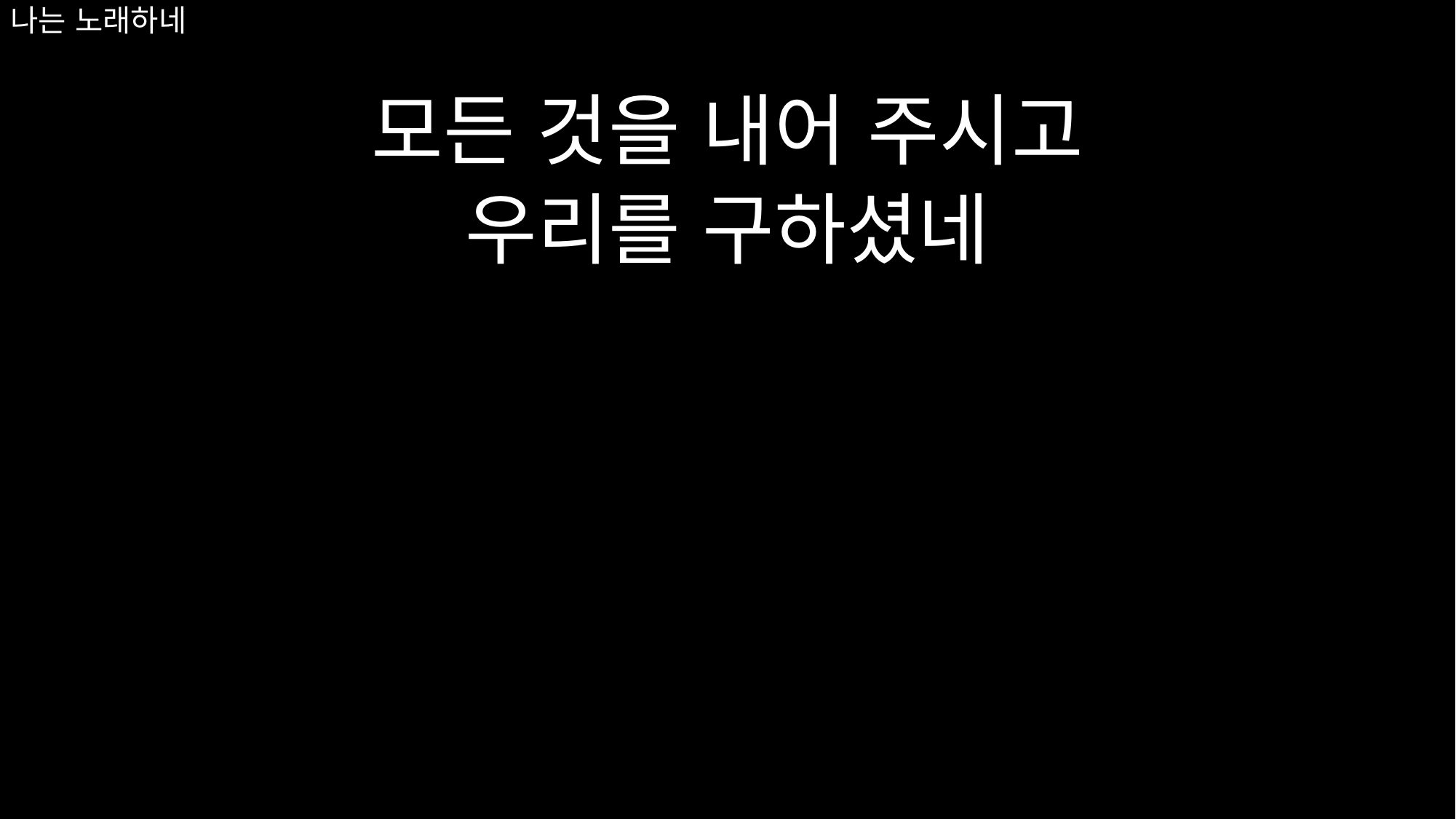

모든 것을 내어 주시고
우리를 구하셨네

# 나는 노래하네